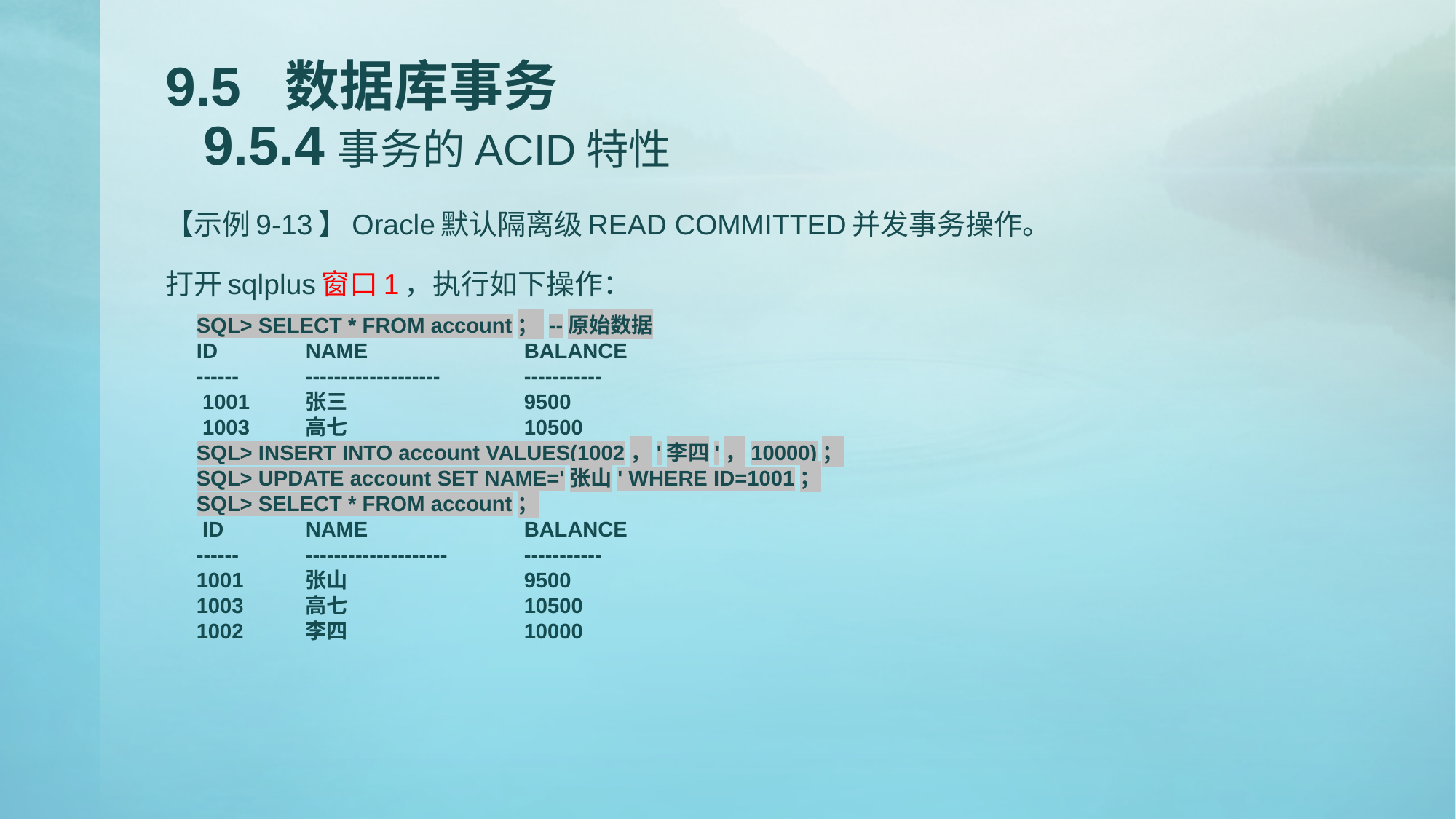

# 9.5  数据库事务 9.5.4事务的ACID特性
【示例9-13】Oracle默认隔离级READ COMMITTED并发事务操作。
打开sqlplus窗口1，执行如下操作：
SQL> SELECT * FROM account； --原始数据
ID	NAME		BALANCE
------	-------------------	-----------
 1001	张三		9500
 1003	高七		10500
SQL> INSERT INTO account VALUES(1002，'李四'，10000)；
SQL> UPDATE account SET NAME='张山' WHERE ID=1001；
SQL> SELECT * FROM account；
 ID	NAME		BALANCE
------	--------------------	-----------
1001	张山		9500
1003	高七		10500
1002	李四		10000